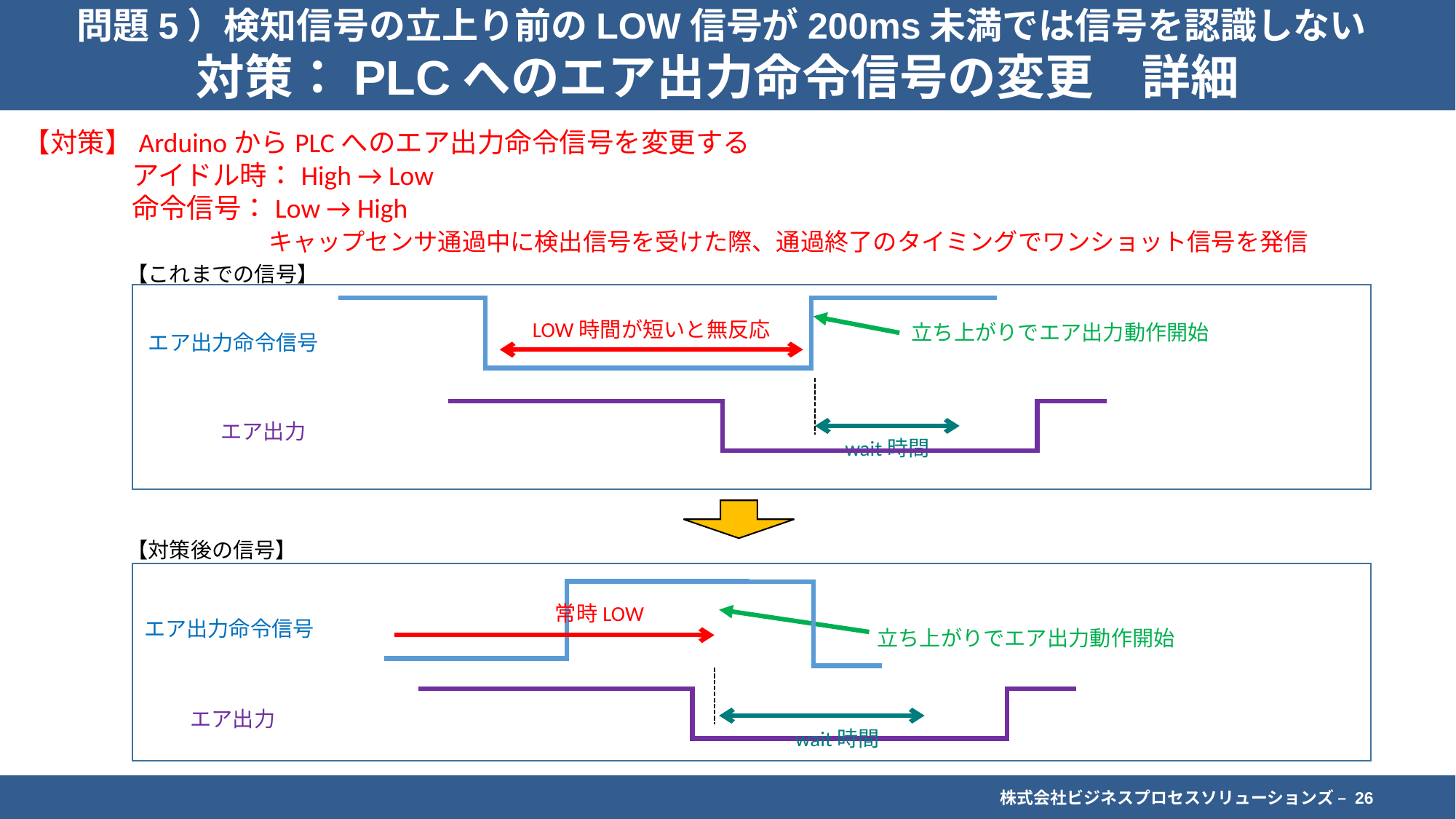

# 問題5）検知信号の立上り前のLOW信号が200ms未満では信号を認識しない 　　  対策：PLCへのエア出力命令信号の変更　詳細
【対策】ArduinoからPLCへのエア出力命令信号を変更する
　　　　アイドル時：High → Low
　　　　命令信号：Low → High
　　　　　　　　　キャップセンサ通過中に検出信号を受けた際、通過終了のタイミングでワンショット信号を発信
【これまでの信号】

立ち上がりでエア出力動作開始
エア出力命令信号
エア出力
LOW時間が短いと無反応
wait時間

【対策後の信号】

常時LOW
エア出力命令信号
立ち上がりでエア出力動作開始
エア出力
wait時間
株式会社ビジネスプロセスソリューションズ – 26